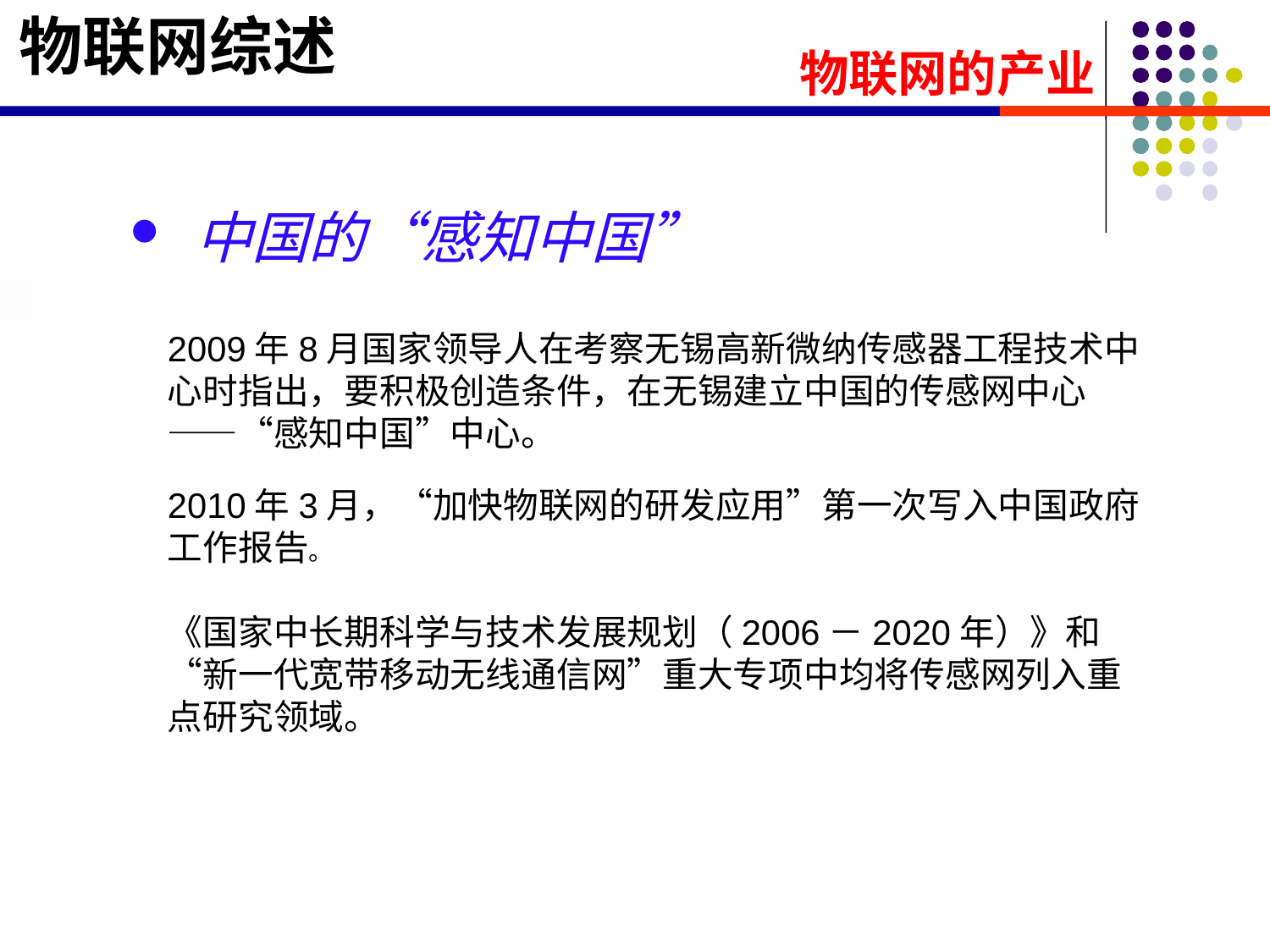

物联网综述
物联网的产业

 中国的“感知中国”

2009年8月国家领导人在考察无锡高新微纳传感器工程技术中心时指出，要积极创造条件，在无锡建立中国的传感网中心——“感知中国”中心。

2010年3月，“加快物联网的研发应用”第一次写入中国政府工作报告。

《国家中长期科学与技术发展规划（2006－2020年）》和“新一代宽带移动无线通信网”重大专项中均将传感网列入重点研究领域。